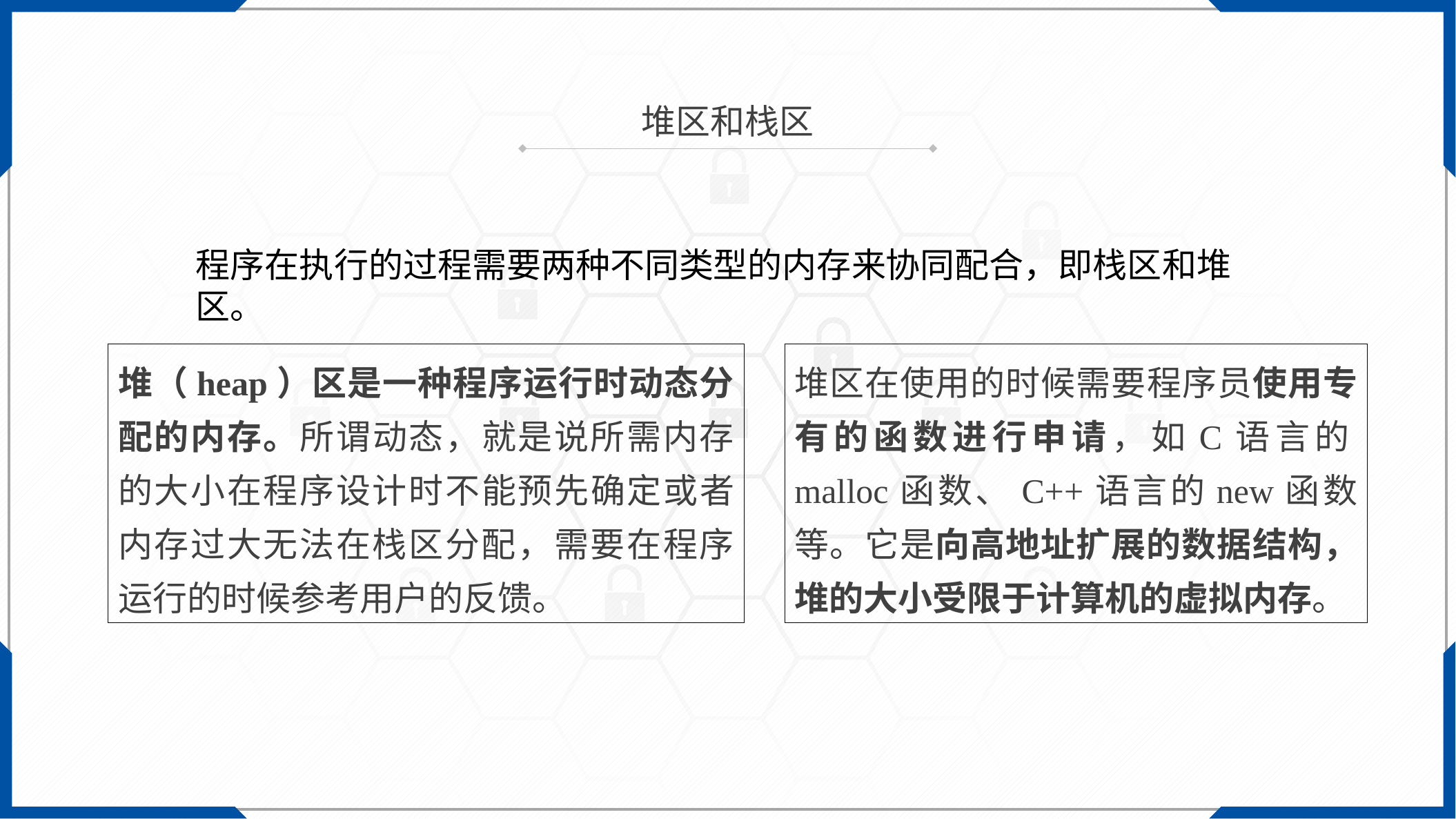

堆区和栈区
程序在执行的过程需要两种不同类型的内存来协同配合，即栈区和堆区。
堆（heap）区是一种程序运行时动态分配的内存。所谓动态，就是说所需内存的大小在程序设计时不能预先确定或者内存过大无法在栈区分配，需要在程序运行的时候参考用户的反馈。
堆区在使用的时候需要程序员使用专有的函数进行申请，如C语言的malloc函数、C++语言的new函数等。它是向高地址扩展的数据结构，堆的大小受限于计算机的虚拟内存。